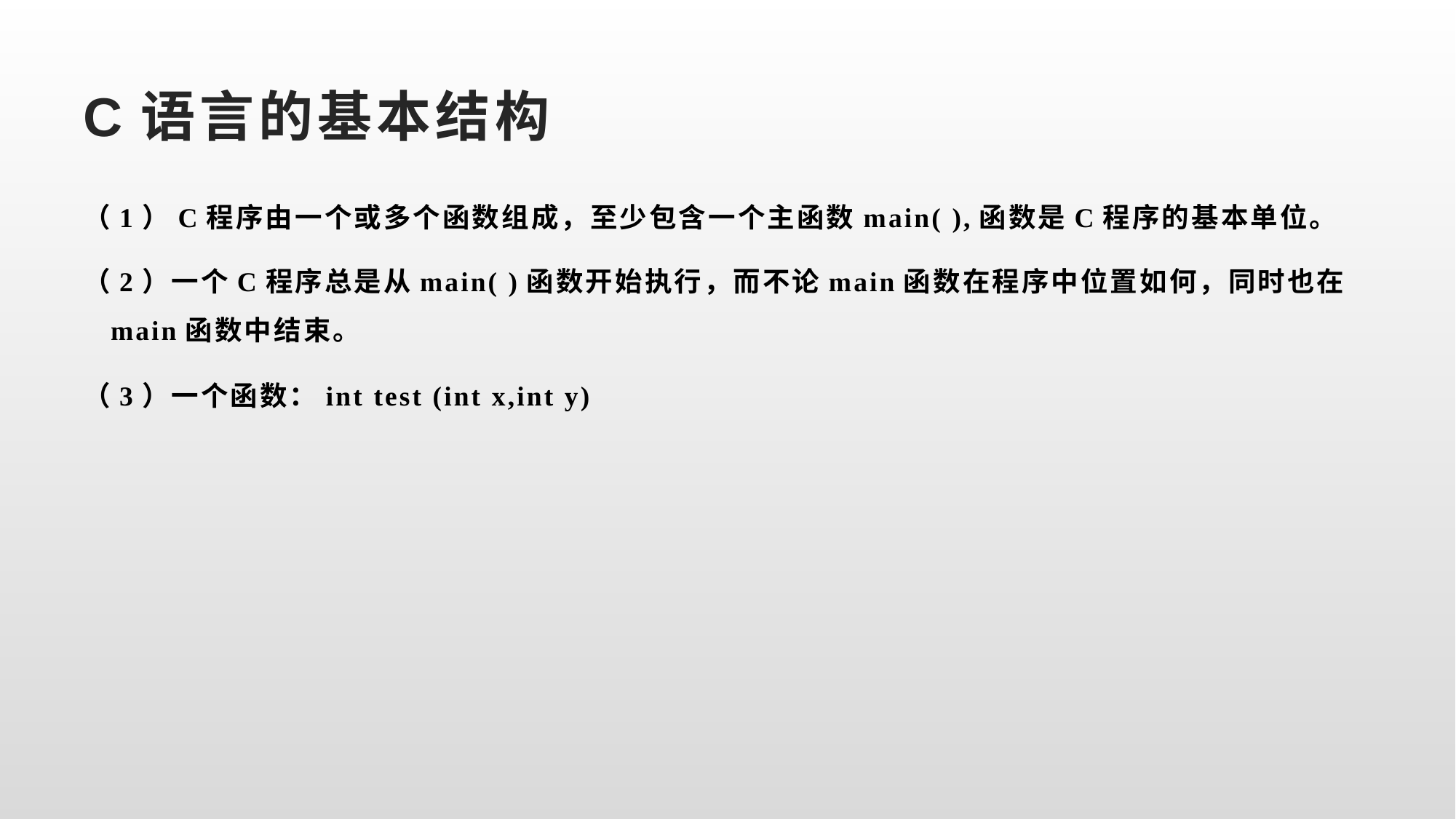

# C语言的基本结构
（1）C程序由一个或多个函数组成，至少包含一个主函数main( ),函数是C程序的基本单位。
（2）一个C程序总是从main( )函数开始执行，而不论main函数在程序中位置如何，同时也在main函数中结束。
（3）一个函数：int test (int x,int y)